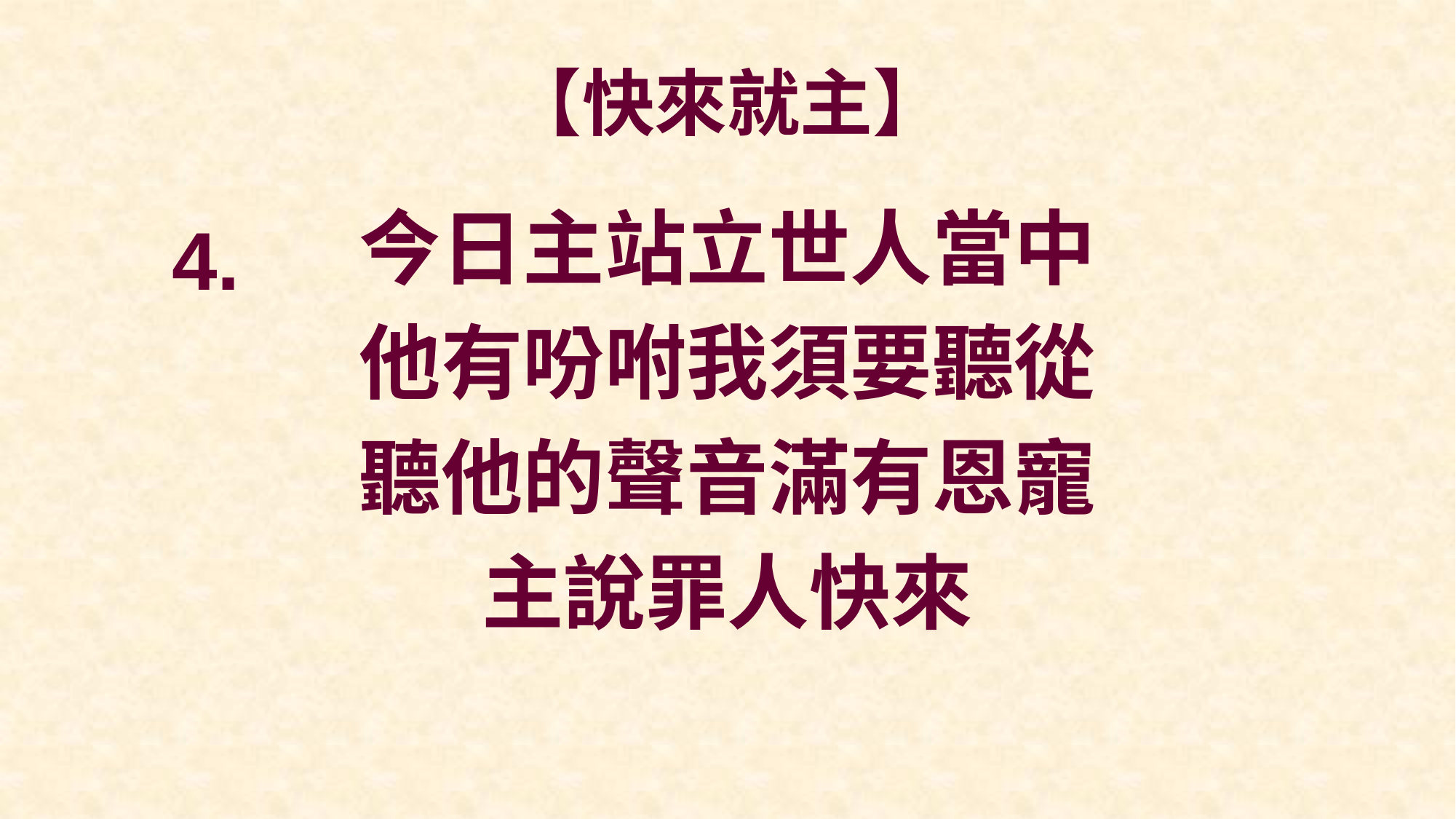

# 【快來就主】
今日主站立世人當中
他有吩咐我須要聽從
聽他的聲音滿有恩寵
主說罪人快來
4.